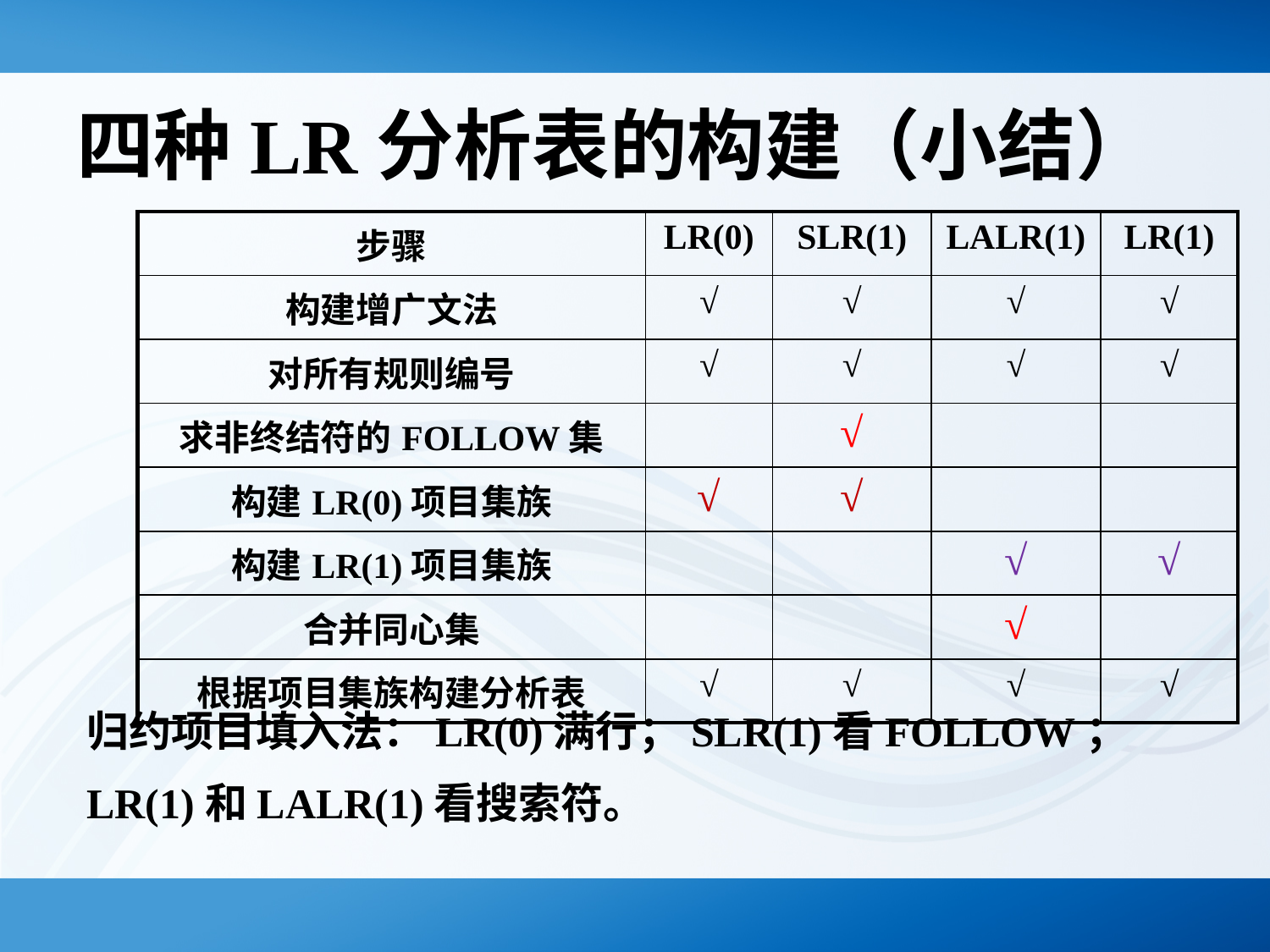

# 四种LR分析表的构建（小结）
| 步骤 | LR(0) | SLR(1) | LALR(1) | LR(1) |
| --- | --- | --- | --- | --- |
| 构建增广文法 | √ | √ | √ | √ |
| 对所有规则编号 | √ | √ | √ | √ |
| 求非终结符的FOLLOW集 |  | √ |  |  |
| 构建LR(0)项目集族 | √ | √ |  |  |
| 构建LR(1)项目集族 |  |  | √ | √ |
| 合并同心集 |  |  | √ |  |
| 根据项目集族构建分析表 | √ | √ | √ | √ |
归约项目填入法：LR(0)满行；SLR(1)看FOLLOW；
LR(1)和LALR(1)看搜索符。